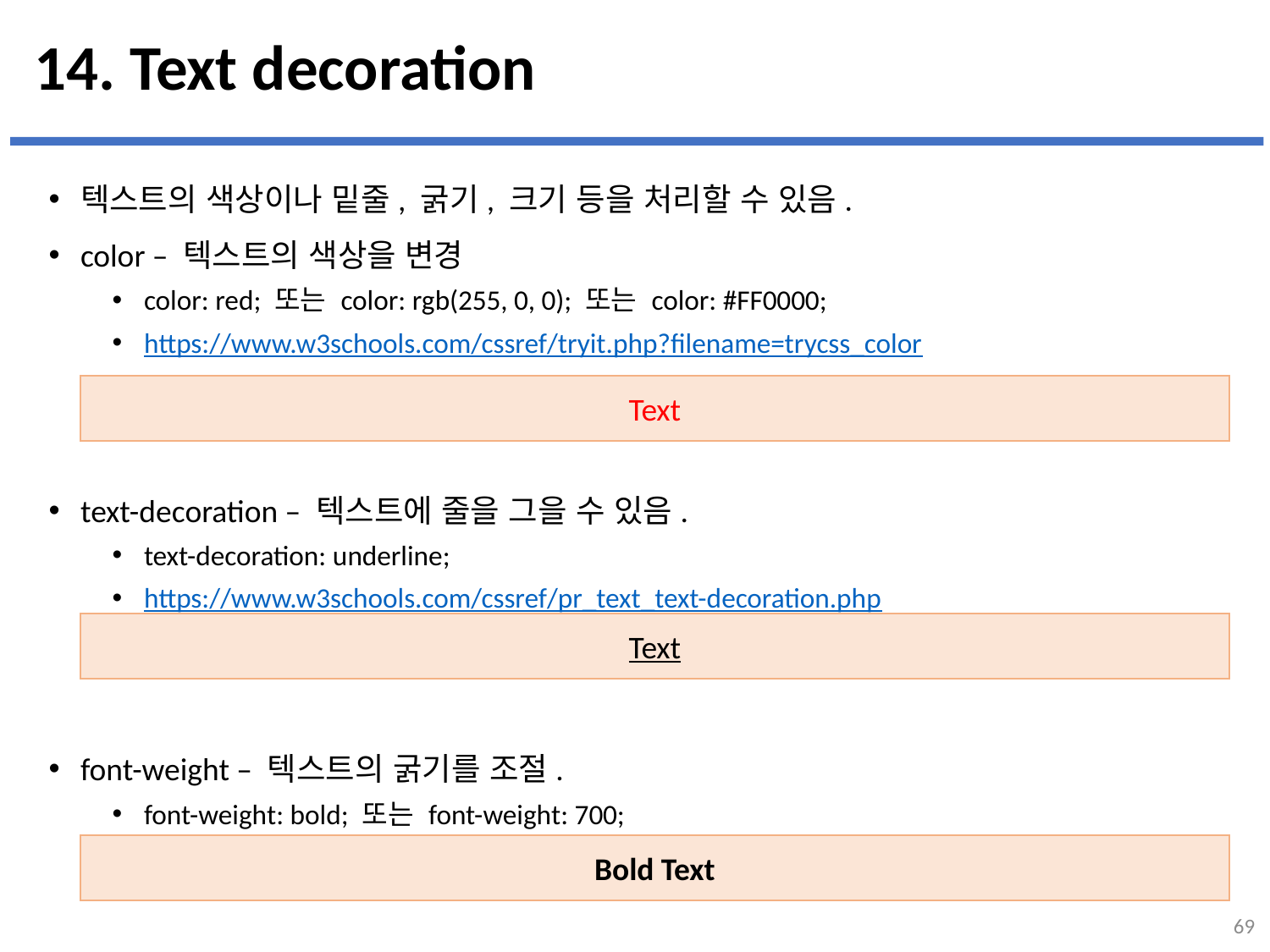

# 14. Text decoration
텍스트의 색상이나 밑줄, 굵기, 크기 등을 처리할 수 있음.
color – 텍스트의 색상을 변경
color: red; 또는 color: rgb(255, 0, 0); 또는 color: #FF0000;
https://www.w3schools.com/cssref/tryit.php?filename=trycss_color

text-decoration – 텍스트에 줄을 그을 수 있음.
text-decoration: underline;
https://www.w3schools.com/cssref/pr_text_text-decoration.php

font-weight – 텍스트의 굵기를 조절.
font-weight: bold; 또는 font-weight: 700;
https://www.w3schools.com/cssref/pr_font_weight.php

Text
Text
Bold Text
69